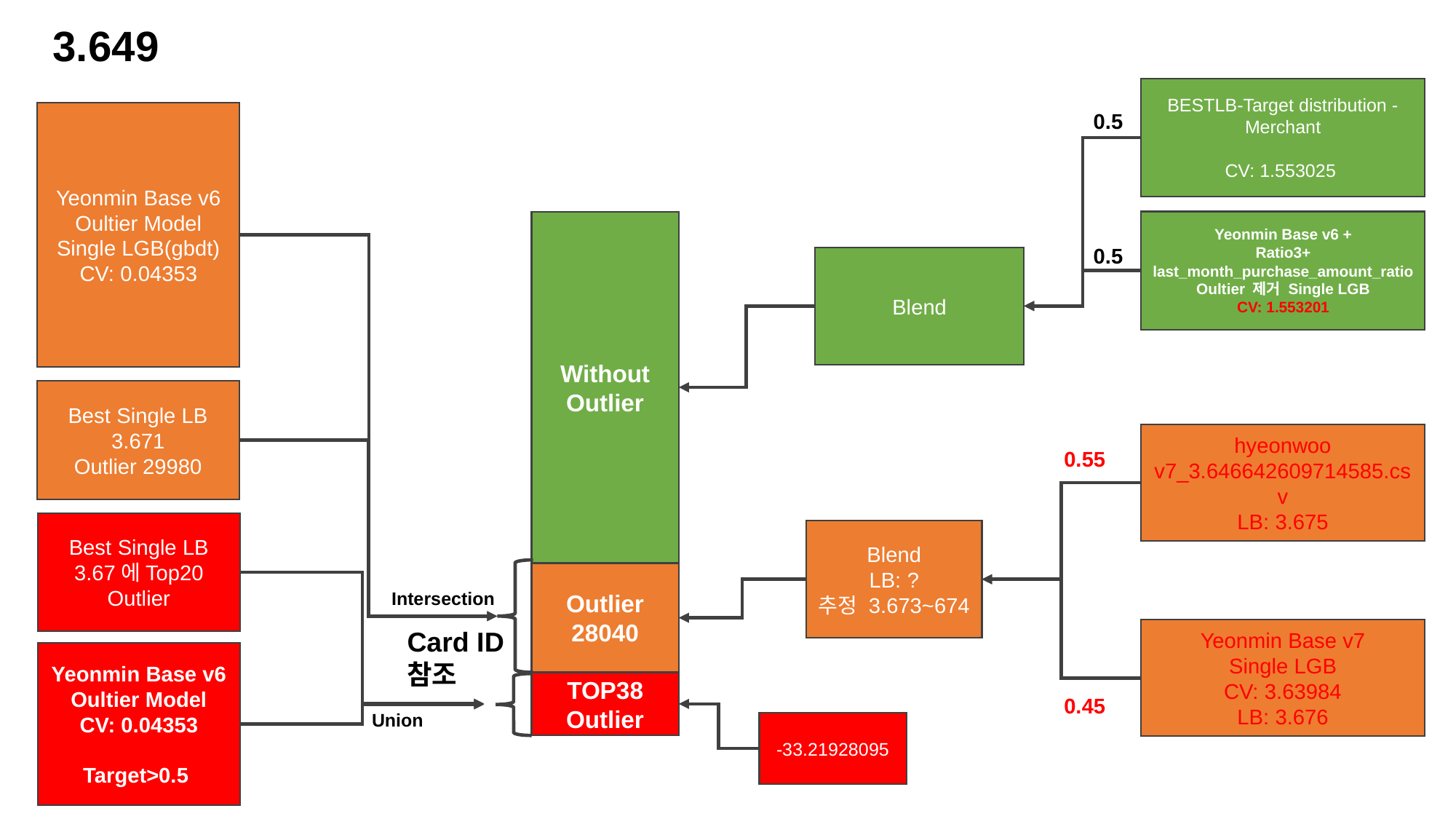

3.649
BESTLB-Target distribution - Merchant
CV: 1.553025
Yeonmin Base v6
Oultier Model
Single LGB(gbdt)
CV: 0.04353
0.5
Without
Outlier
Yeonmin Base v6 +
Ratio3+ last_month_purchase_amount_ratio
Oultier 제거 Single LGB
CV: 1.553201
0.5
Blend
Best Single LB 3.671
Outlier 29980
hyeonwoo
v7_3.646642609714585.csv
LB: 3.675
0.55
Best Single LB 3.67에Top20 Outlier
Blend
LB: ?
추정 3.673~674

Outlier
28040
Intersection
Card ID 참조
Yeonmin Base v7
Single LGB
CV: 3.63984
LB: 3.676
Yeonmin Base v6
Oultier Model
CV: 0.04353

Target>0.5
TOP38 Outlier

0.45
Union
-33.21928095